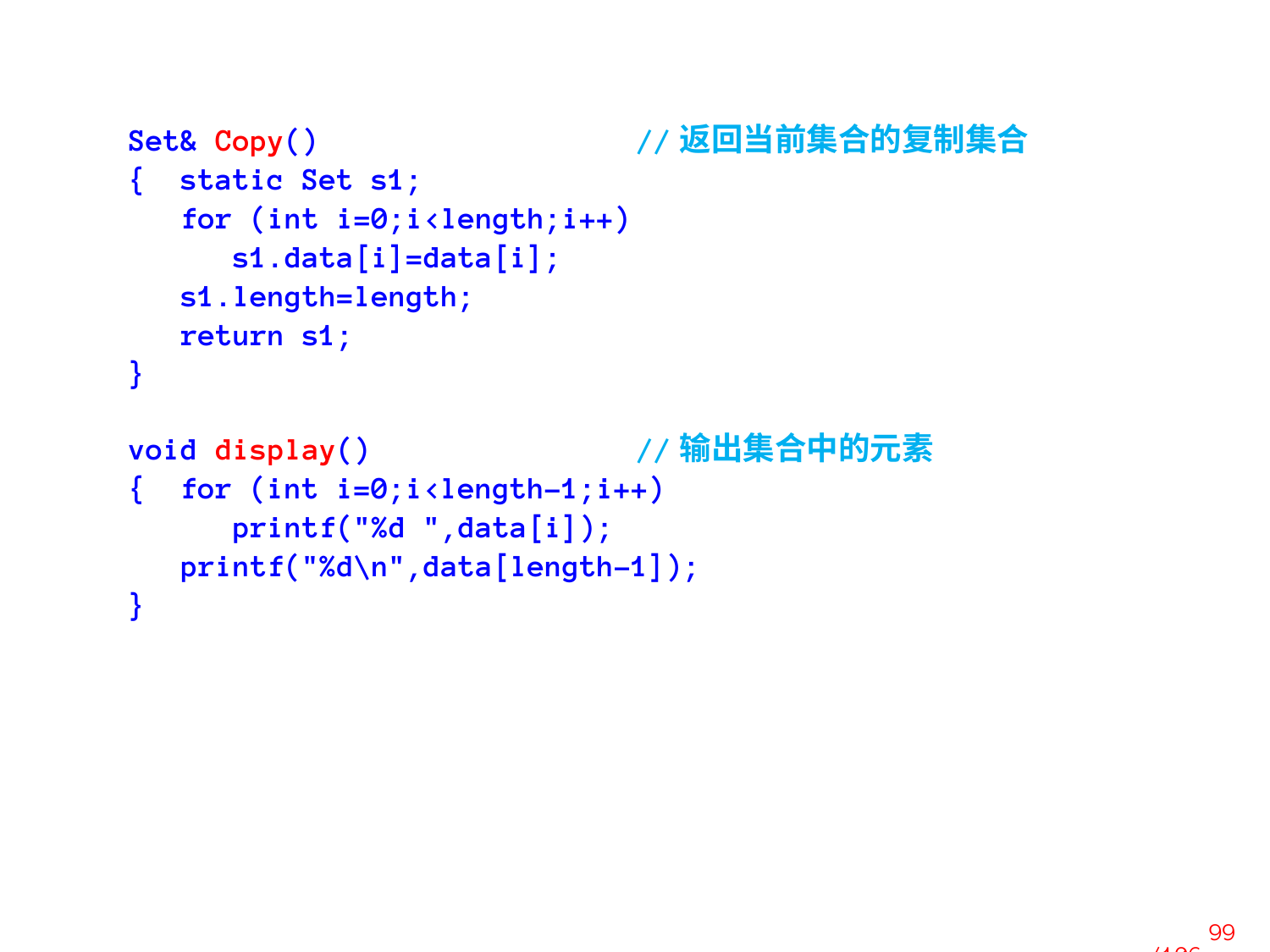

Set& Copy()			//返回当前集合的复制集合
{  static Set s1;
   for (int i=0;i<length;i++)
      s1.data[i]=data[i];
   s1.length=length;
   return s1;
}
void display()			//输出集合中的元素
{  for (int i=0;i<length-1;i++)
      printf("%d ",data[i]);
   printf("%d\n",data[length-1]);
}
                 99/106